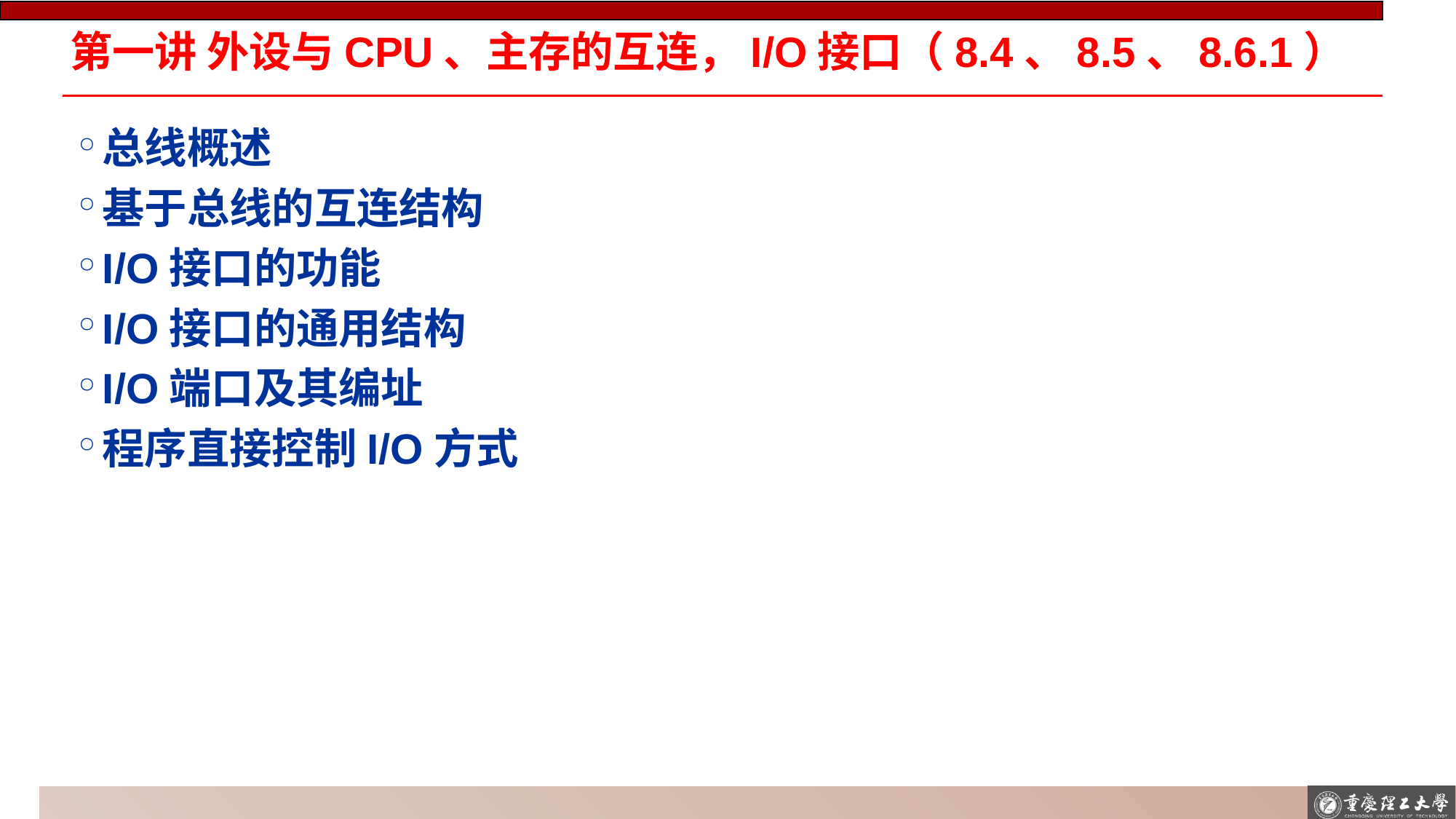

# 第一讲 外设与CPU、主存的互连，I/O接口（8.4、8.5、8.6.1）
总线概述
基于总线的互连结构
I/O接口的功能
I/O接口的通用结构
I/O端口及其编址
程序直接控制I/O方式